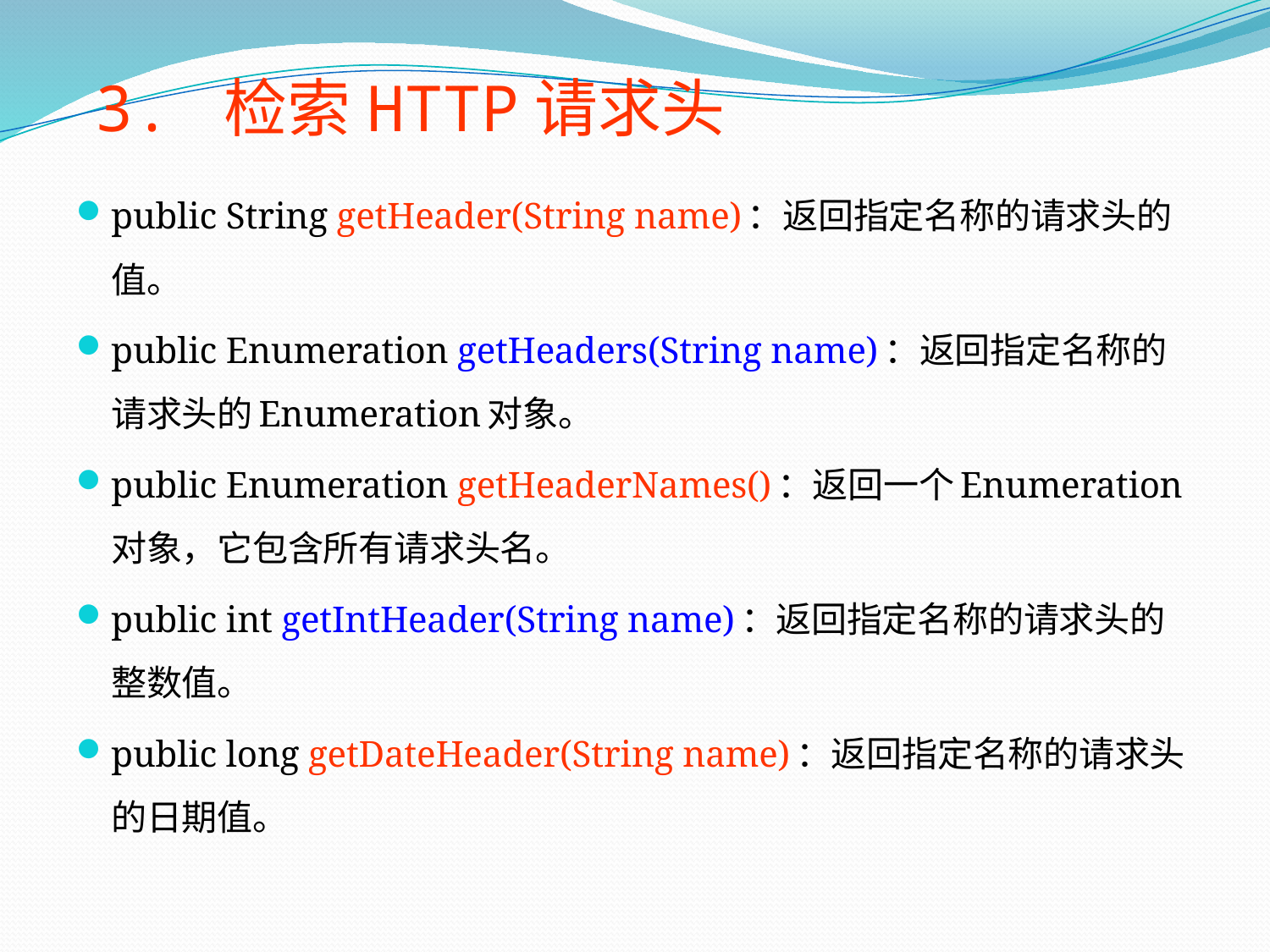

# 3. 检索HTTP请求头
public String getHeader(String name)：返回指定名称的请求头的值。
public Enumeration getHeaders(String name)：返回指定名称的请求头的Enumeration对象。
public Enumeration getHeaderNames()：返回一个Enumeration对象，它包含所有请求头名。
public int getIntHeader(String name)：返回指定名称的请求头的整数值。
public long getDateHeader(String name)：返回指定名称的请求头的日期值。